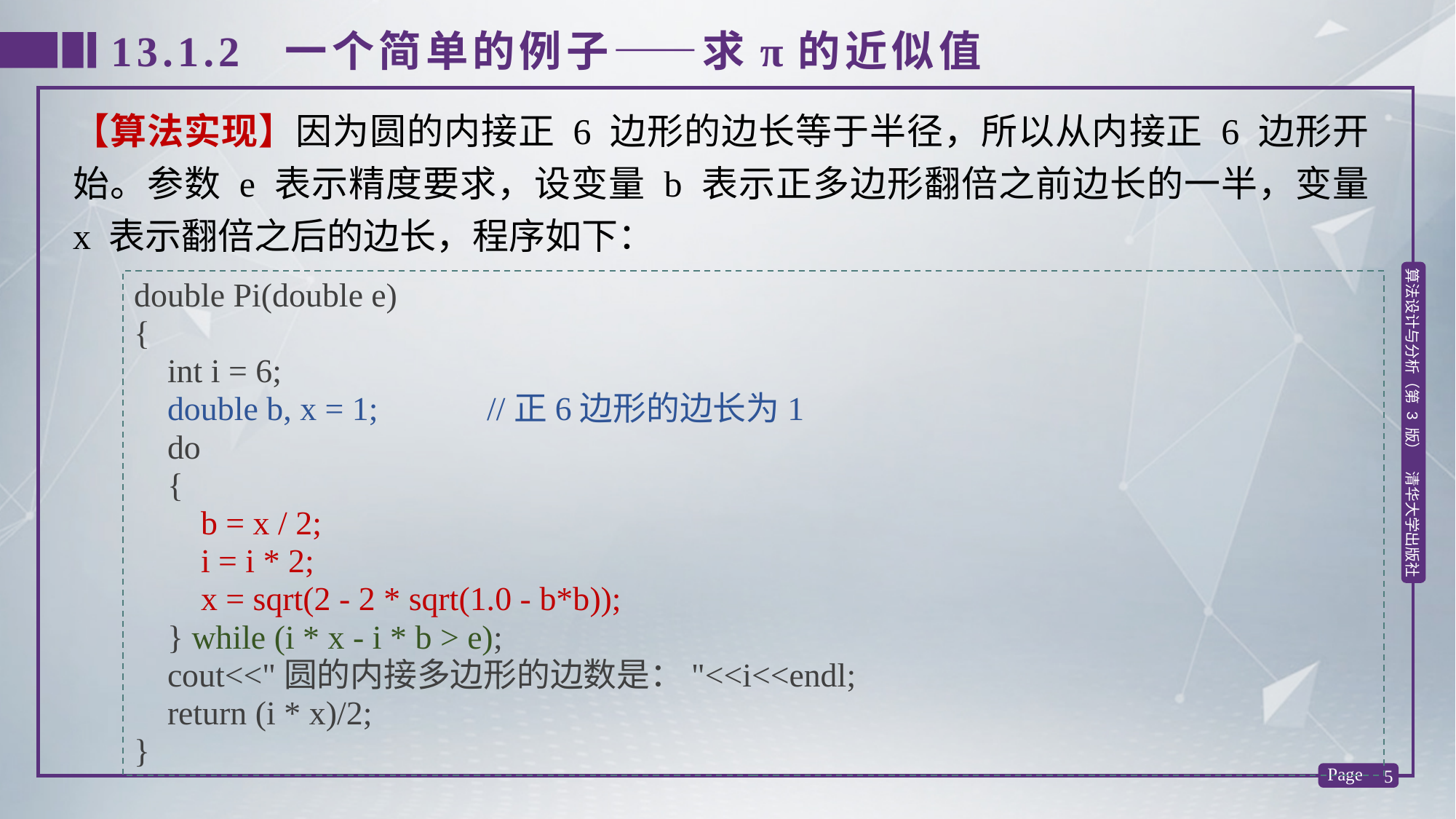

13.1.2  一个简单的例子——求π的近似值
【算法实现】因为圆的内接正 6 边形的边长等于半径，所以从内接正 6 边形开始。参数 e 表示精度要求，设变量 b 表示正多边形翻倍之前边长的一半，变量 x 表示翻倍之后的边长，程序如下：
double Pi(double e)
{
    int i = 6;
    double b, x = 1;             //正6边形的边长为1
    do
    {
        b = x / 2;
        i = i * 2;
        x = sqrt(2 - 2 * sqrt(1.0 - b*b));
    } while (i * x - i * b > e);
    cout<<"圆的内接多边形的边数是："<<i<<endl;
    return (i * x)/2;
}